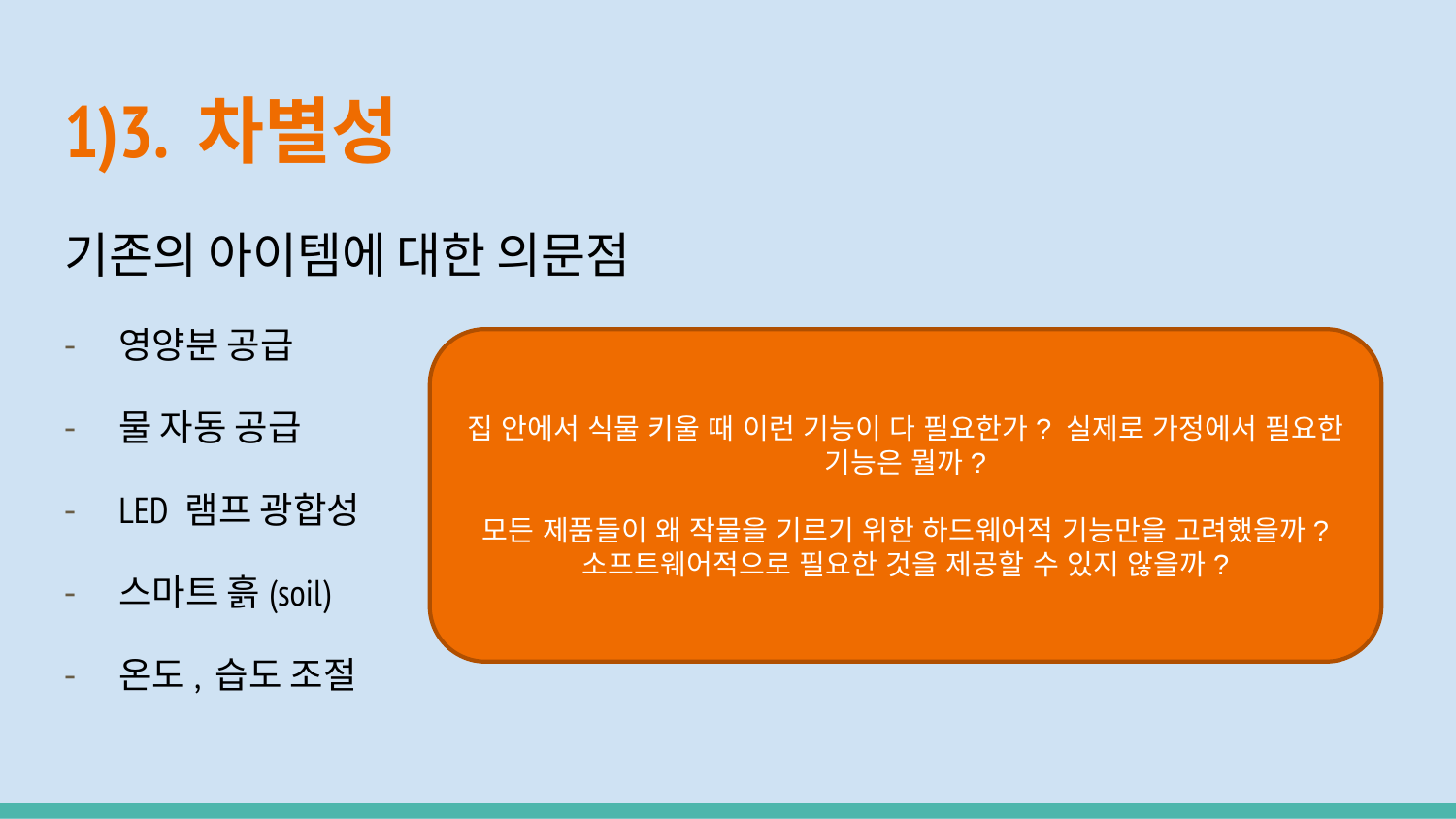

# 1)3. 차별성
기존의 아이템에 대한 의문점
영양분 공급
물 자동 공급
LED 램프 광합성
스마트 흙(soil)
온도, 습도 조절
집 안에서 식물 키울 때 이런 기능이 다 필요한가? 실제로 가정에서 필요한 기능은 뭘까?

모든 제품들이 왜 작물을 기르기 위한 하드웨어적 기능만을 고려했을까? 소프트웨어적으로 필요한 것을 제공할 수 있지 않을까?